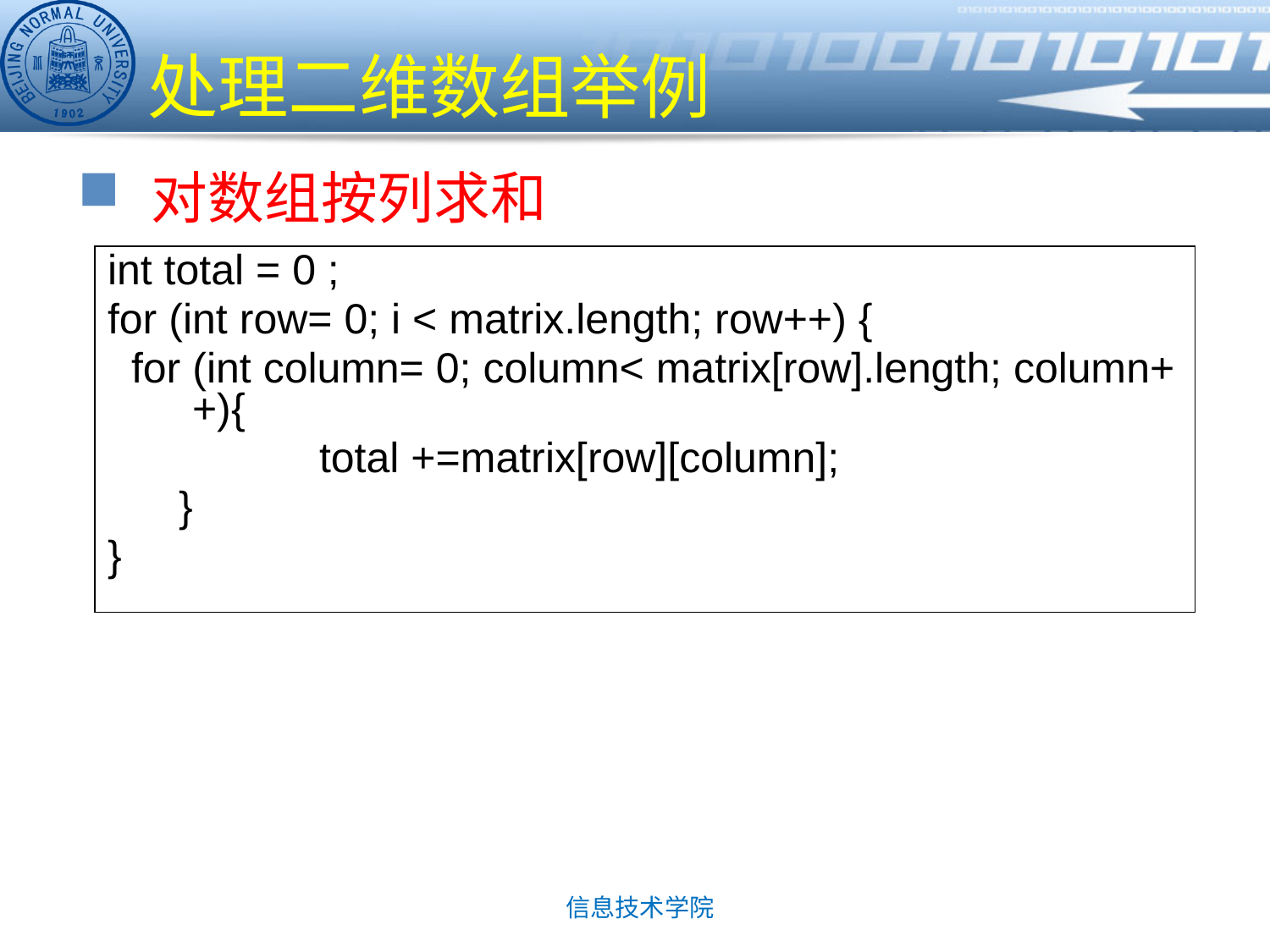

# 处理二维数组举例
 对数组按列求和
int total = 0 ;
for (int row= 0; i < matrix.length; row++) {
  for (int column= 0; column< matrix[row].length; column++){
		total +=matrix[row][column];
      }
}

34